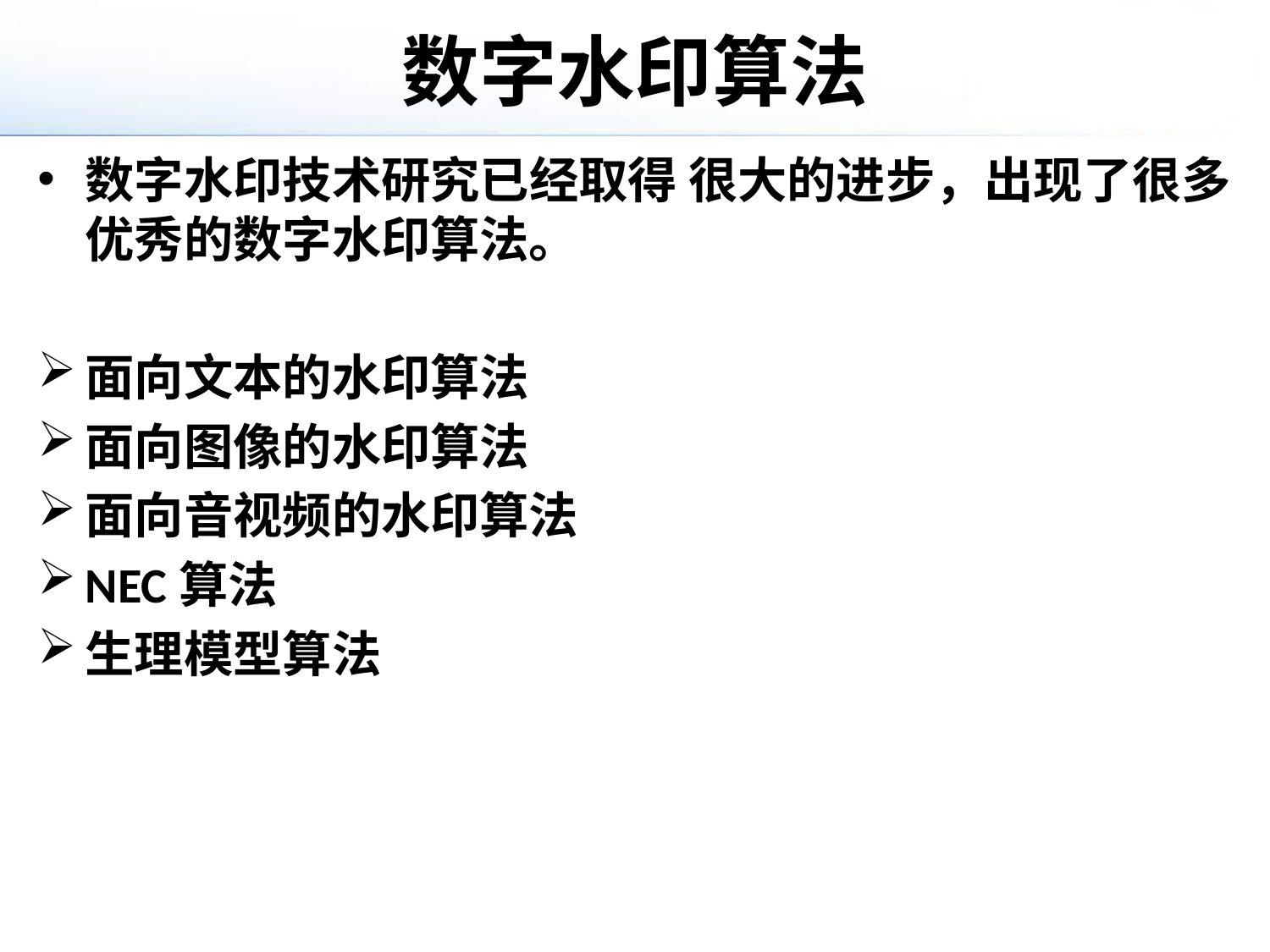

# 数字水印算法
数字水印技术研究已经取得 很大的进步，出现了很多优秀的数字水印算法。

面向文本的水印算法
面向图像的水印算法
面向音视频的水印算法
NEC算法
生理模型算法